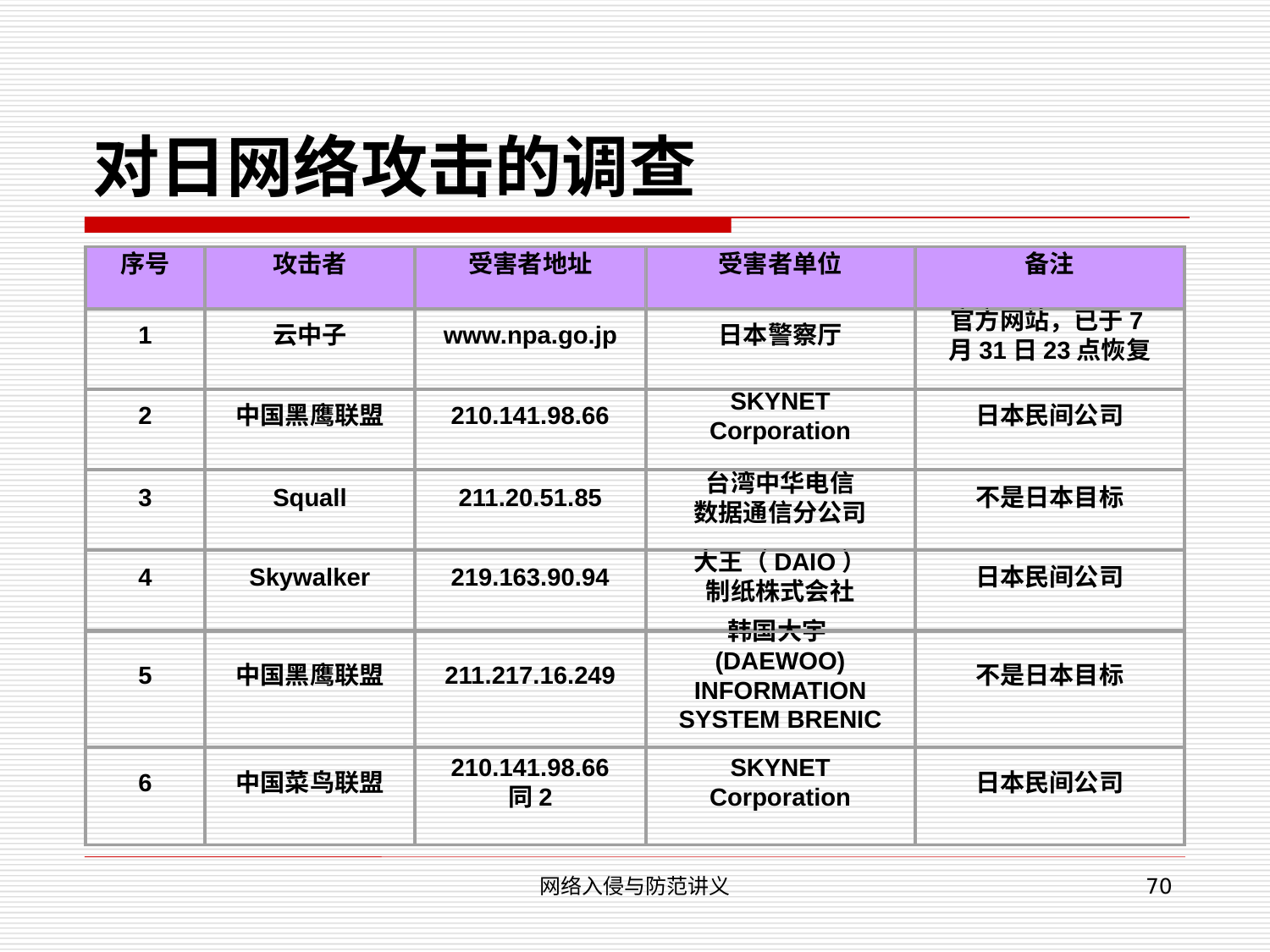

对日网络攻击的调查

序号

攻击者

受害者地址

受害者单位

备注

1

云中子

www.npa.go.jp

日本警察厅

官方网站，已于7月31日23点恢复

2

中国黑鹰联盟

210.141.98.66

SKYNET Corporation

日本民间公司

3

Squall

211.20.51.85

台湾中华电信
数据通信分公司

不是日本目标

4

Skywalker

219.163.90.94

大王（DAIO）
制纸株式会社

日本民间公司

5

中国黑鹰联盟

211.217.16.249

韩国大宇(DAEWOO)
INFORMATION SYSTEM BRENIC

不是日本目标

6

中国菜鸟联盟

210.141.98.66
同2

SKYNET Corporation

日本民间公司

网络入侵与防范讲义
70